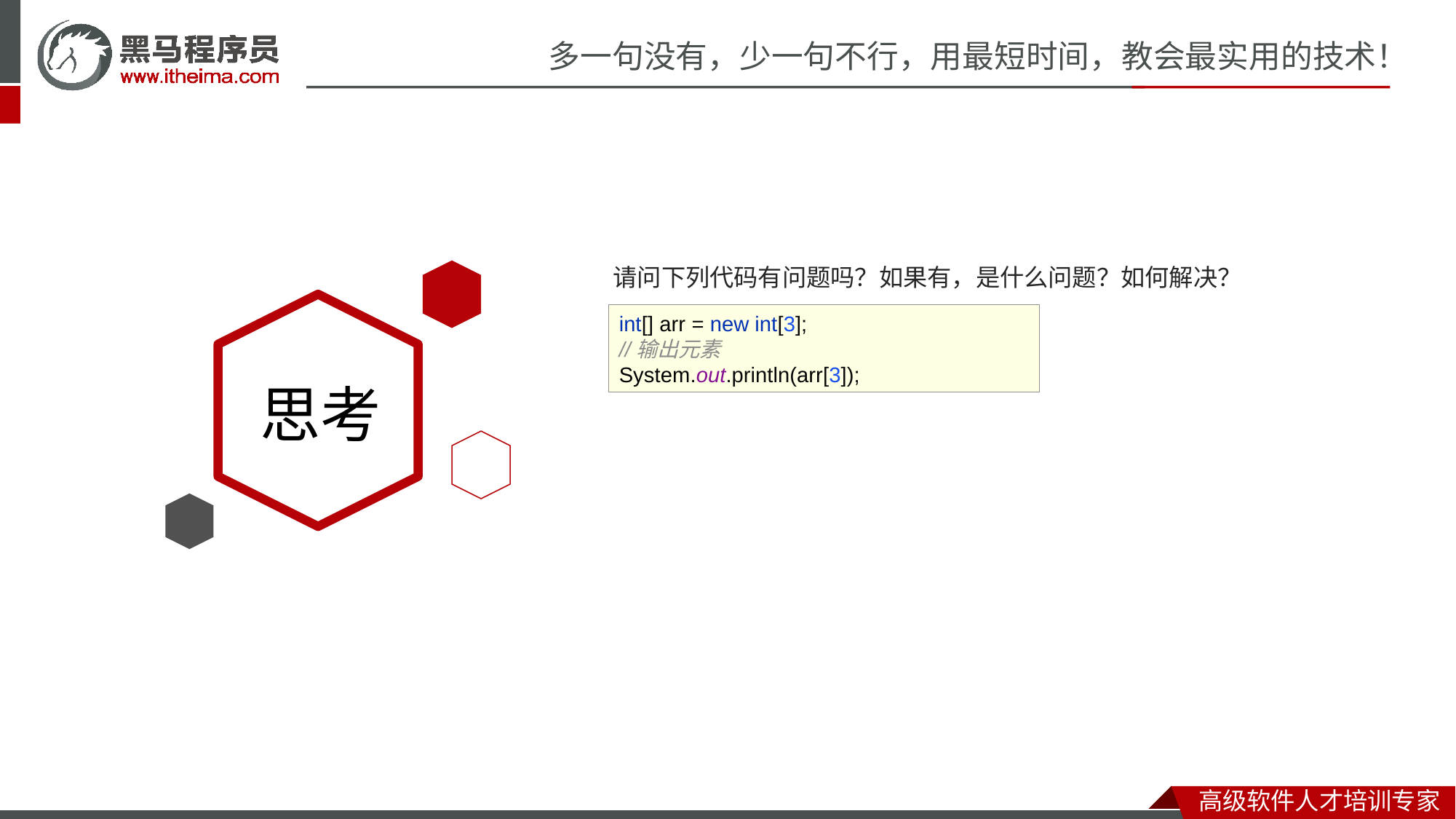

请问下列代码有问题吗？如果有，是什么问题？如何解决？
int[] arr = new int[3];
//输出元素
System.out.println(arr[3]);